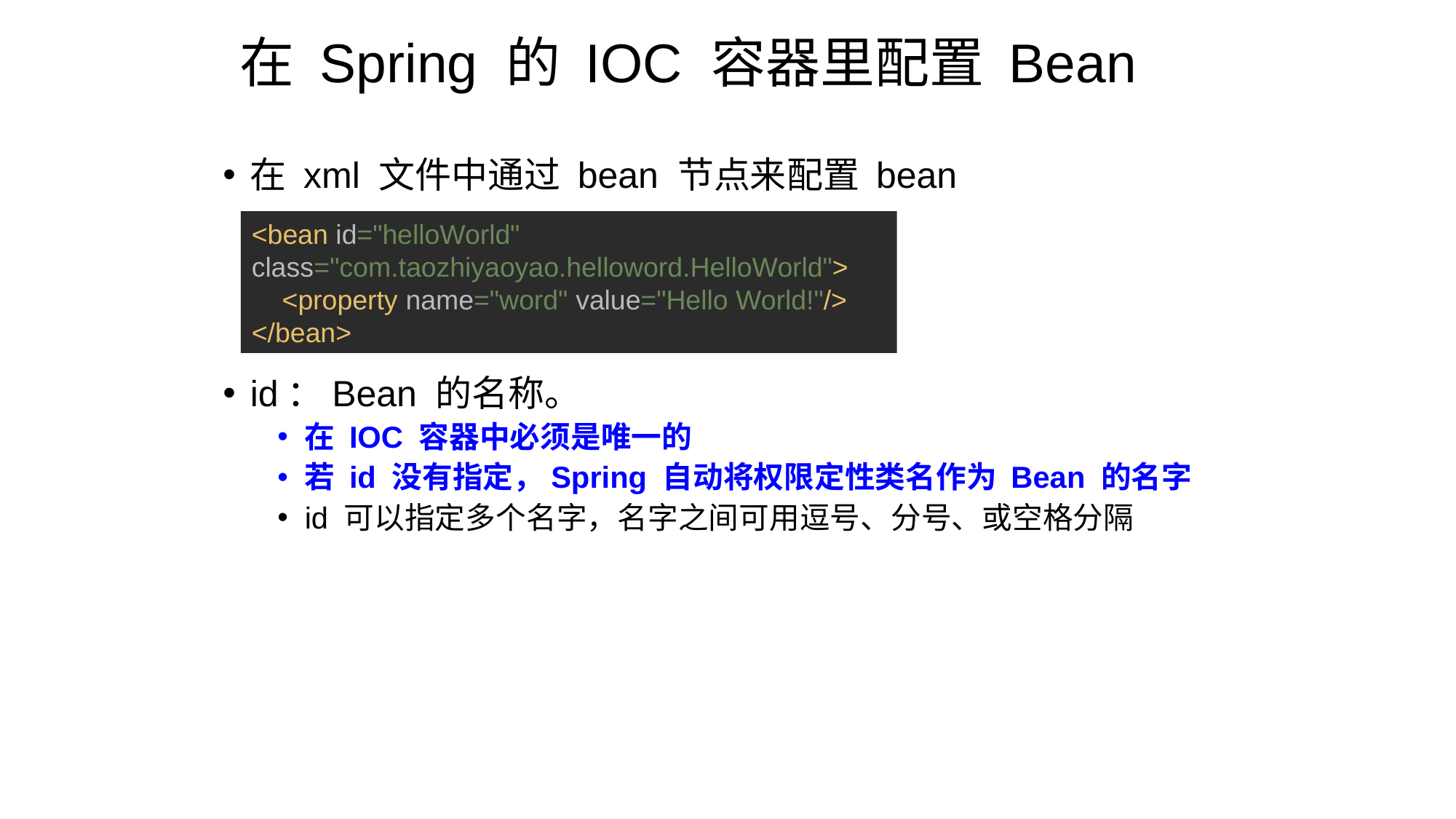

# 在 Spring 的 IOC 容器里配置 Bean
在 xml 文件中通过 bean 节点来配置 bean

id：Bean 的名称。
在 IOC 容器中必须是唯一的
若 id 没有指定，Spring 自动将权限定性类名作为 Bean 的名字
id 可以指定多个名字，名字之间可用逗号、分号、或空格分隔
<bean id="helloWorld" class="com.taozhiyaoyao.helloword.HelloWorld">
    <property name="word" value="Hello World!"/>
</bean>